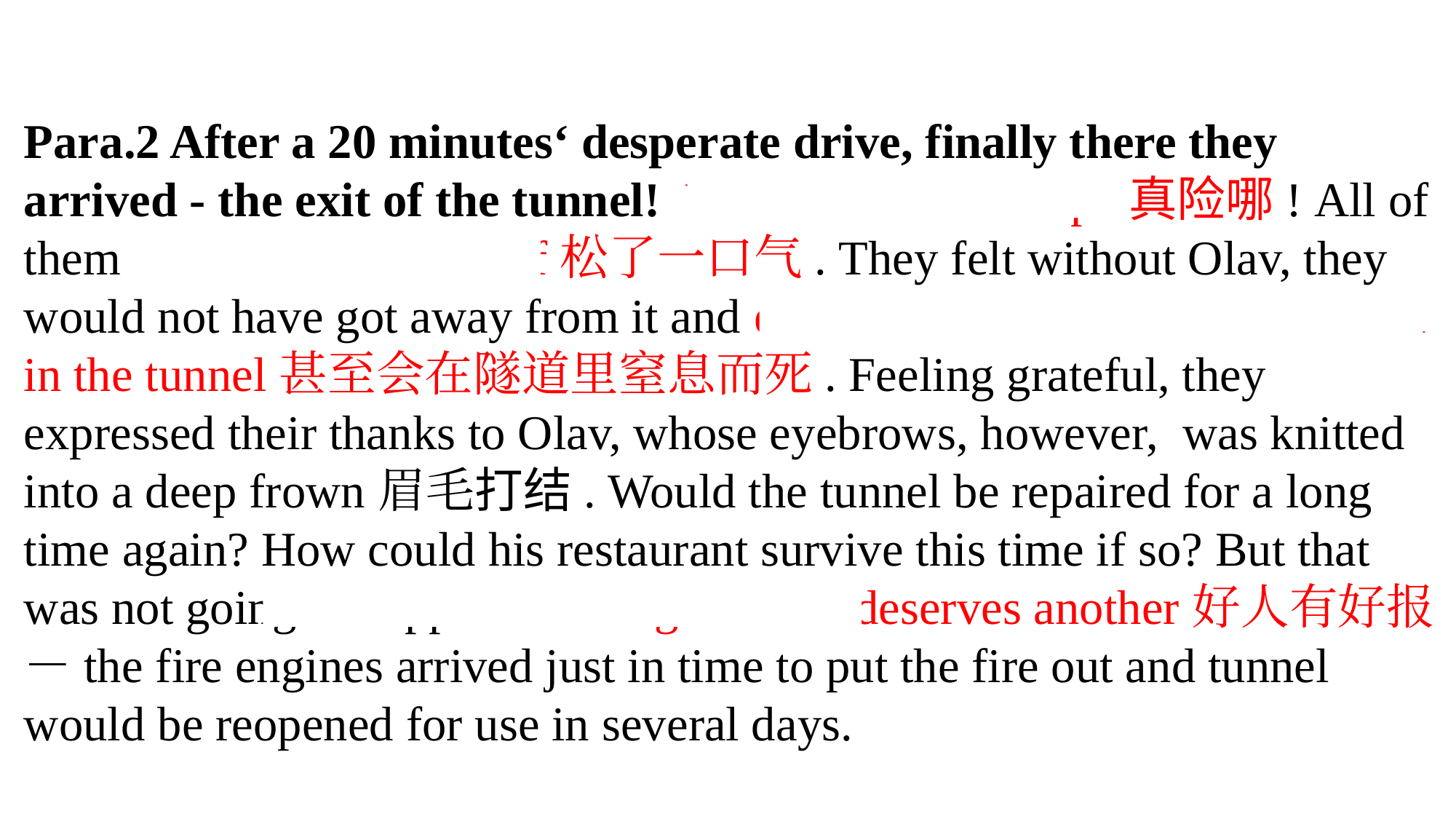

Para.2 After a 20 minutes‘ desperate drive, finally there they arrived - the exit of the tunnel!  What a narrow escape真险哪! All of them breathed with a relief松了一口气. They felt without Olav, they would not have got away from it and even would have chocked to death in the tunnel甚至会在隧道里窒息而死. Feeling grateful, they expressed their thanks to Olav, whose eyebrows, however,  was knitted into a deep frown眉毛打结. Would the tunnel be repaired for a long time again? How could his restaurant survive this time if so? But that was not going to happen－one good turn deserves another好人有好报－the fire engines arrived just in time to put the fire out and tunnel would be reopened for use in several days.